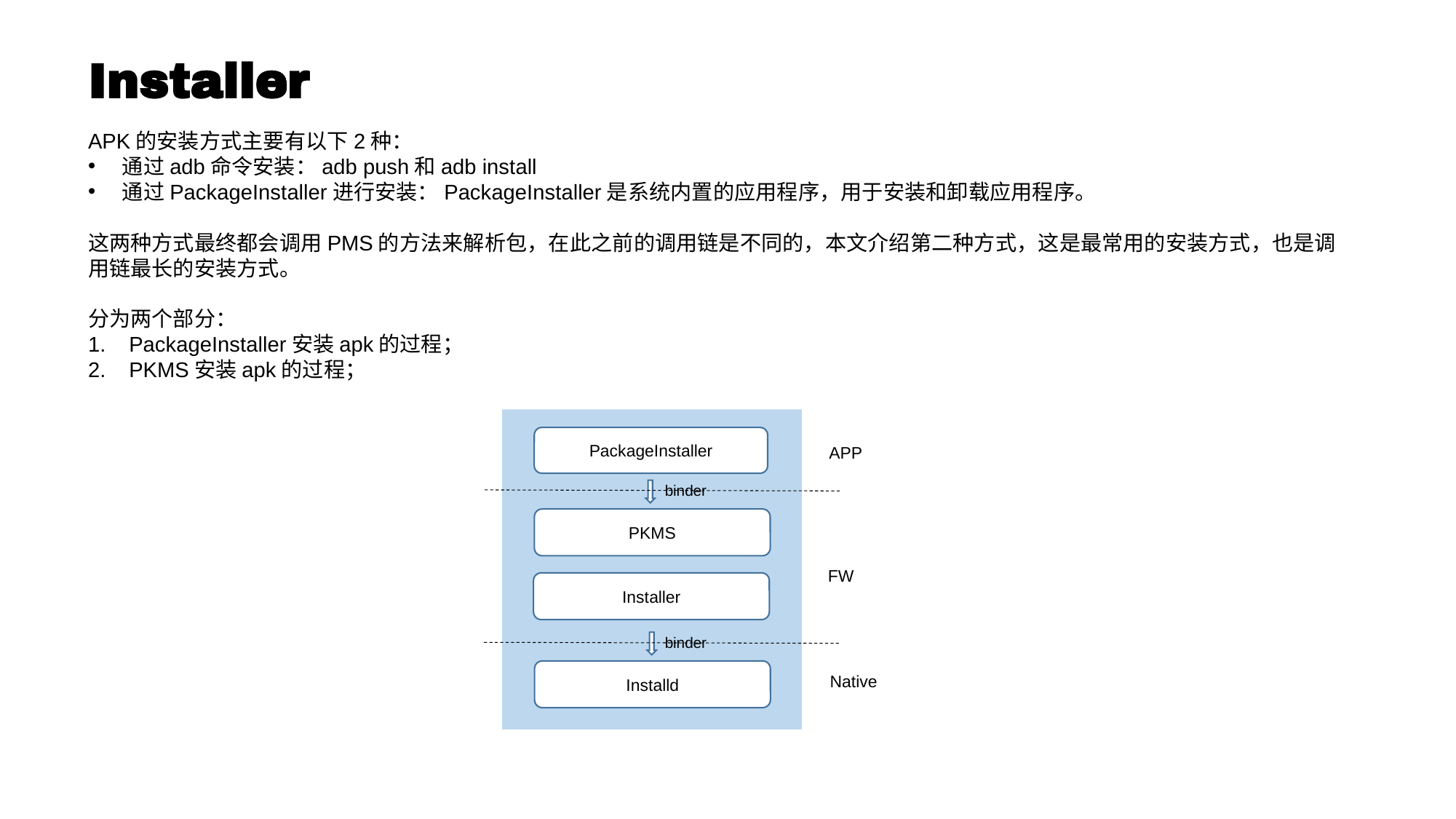

# Installer
APK的安装方式主要有以下2种：
通过adb命令安装：adb push和adb install
通过PackageInstaller进行安装：PackageInstaller是系统内置的应用程序，用于安装和卸载应用程序。

这两种方式最终都会调用PMS的方法来解析包，在此之前的调用链是不同的，本文介绍第二种方式，这是最常用的安装方式，也是调用链最长的安装方式。

分为两个部分：
PackageInstaller安装apk的过程；
PKMS安装apk的过程；

PackageInstaller
PKMS
Installer
Installd
APP

FW

Native
binder
binder